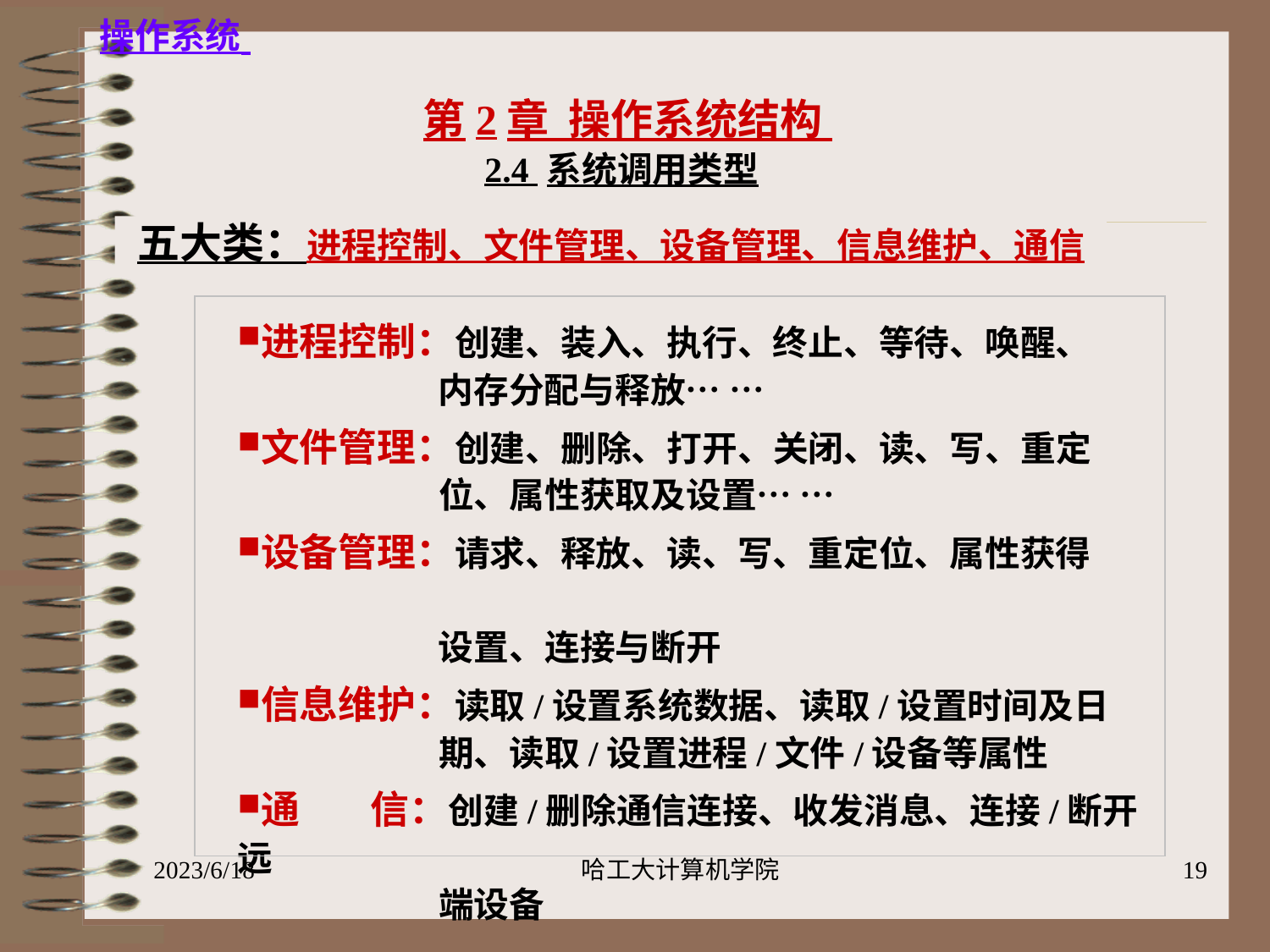

# 2.4 系统调用类型
五大类：进程控制、文件管理、设备管理、信息维护、通信

进程控制：创建、装入、执行、终止、等待、唤醒、
                         内存分配与释放… …
文件管理：创建、删除、打开、关闭、读、写、重定
                         位、属性获取及设置… …
设备管理：请求、释放、读、写、重定位、属性获得
                         设置、连接与断开
信息维护：读取/设置系统数据、读取/设置时间及日
                         期、读取/设置进程/文件/设备等属性
通        信：创建/删除通信连接、收发消息、连接/断开远
                         端设备
2023/6/18
哈工大计算机学院
19